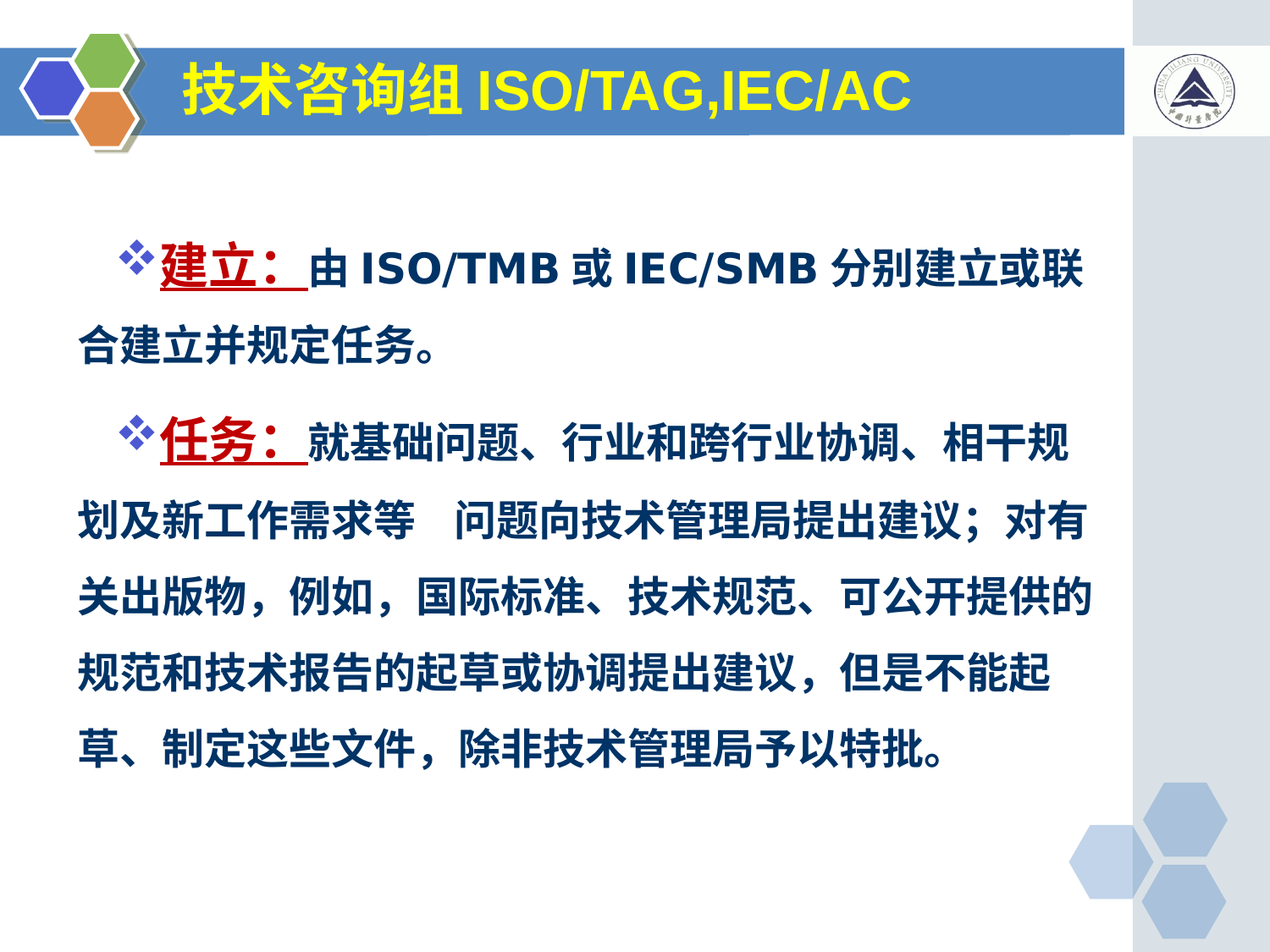

# 技术咨询组ISO/TAG,IEC/AC
建立：由ISO/TMB或IEC/SMB分别建立或联合建立并规定任务。
任务：就基础问题、行业和跨行业协调、相干规划及新工作需求等    问题向技术管理局提出建议；对有关出版物，例如，国际标准、技术规范、可公开提供的规范和技术报告的起草或协调提出建议，但是不能起草、制定这些文件，除非技术管理局予以特批。